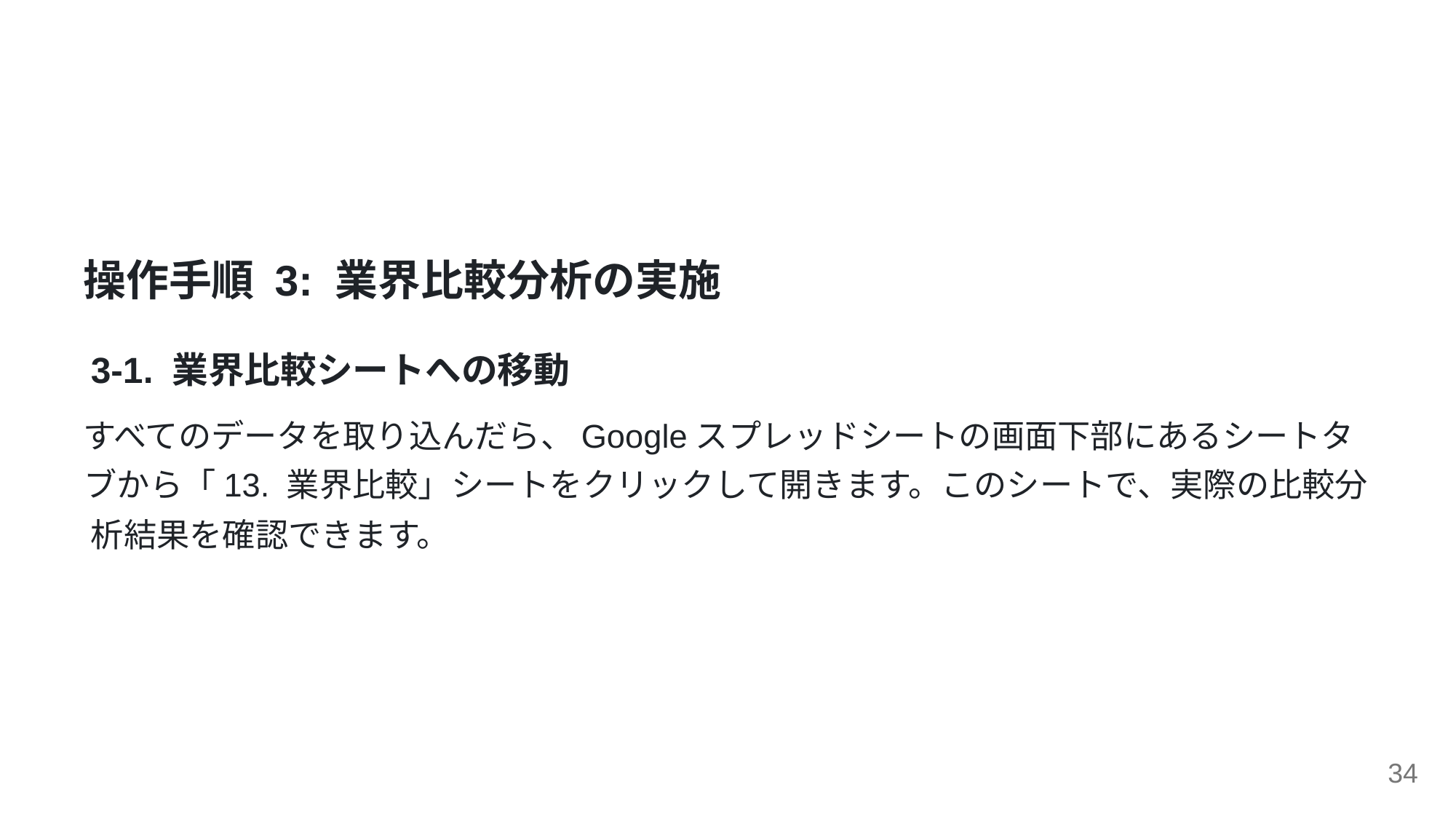

操作⼿順 3: 業界⽐較分析の実施
3-1. 業界⽐較シートへの移動
すべてのデータを取り込んだら、Googleスプレッドシートの画⾯下部にあるシートタ
ブから「13. 業界⽐較」シートをクリックして開きます。このシートで、実際の⽐較分
析結果を確認できます。
34